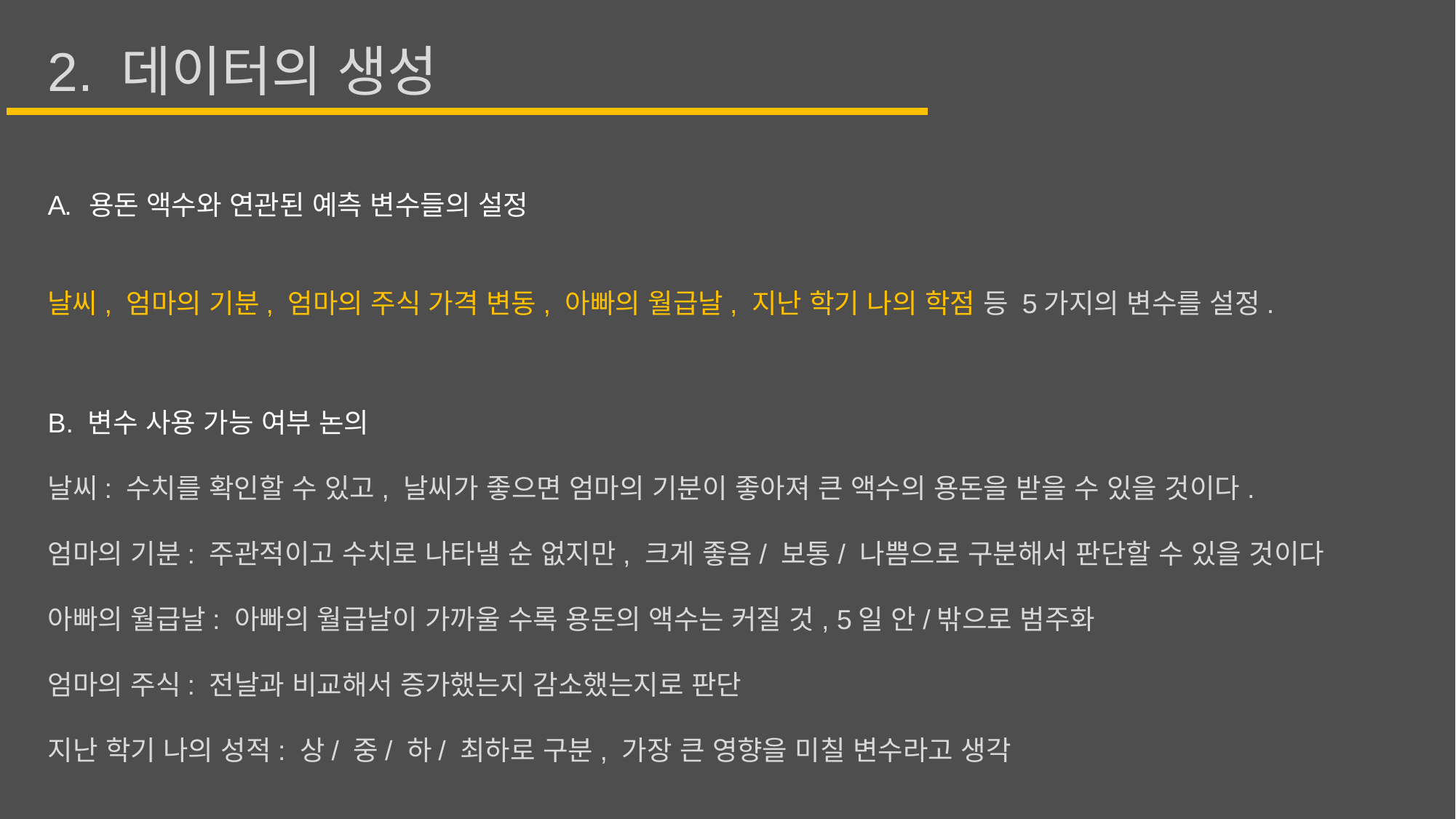

2. 데이터의 생성

용돈 액수와 연관된 예측 변수들의 설정

날씨, 엄마의 기분, 엄마의 주식 가격 변동, 아빠의 월급날, 지난 학기 나의 학점 등 5가지의 변수를 설정.
B. 변수 사용 가능 여부 논의

날씨: 수치를 확인할 수 있고, 날씨가 좋으면 엄마의 기분이 좋아져 큰 액수의 용돈을 받을 수 있을 것이다.

엄마의 기분: 주관적이고 수치로 나타낼 순 없지만, 크게 좋음/ 보통/ 나쁨으로 구분해서 판단할 수 있을 것이다

아빠의 월급날: 아빠의 월급날이 가까울 수록 용돈의 액수는 커질 것, 5일 안/밖으로 범주화

엄마의 주식: 전날과 비교해서 증가했는지 감소했는지로 판단

지난 학기 나의 성적: 상/ 중/ 하/ 최하로 구분, 가장 큰 영향을 미칠 변수라고 생각